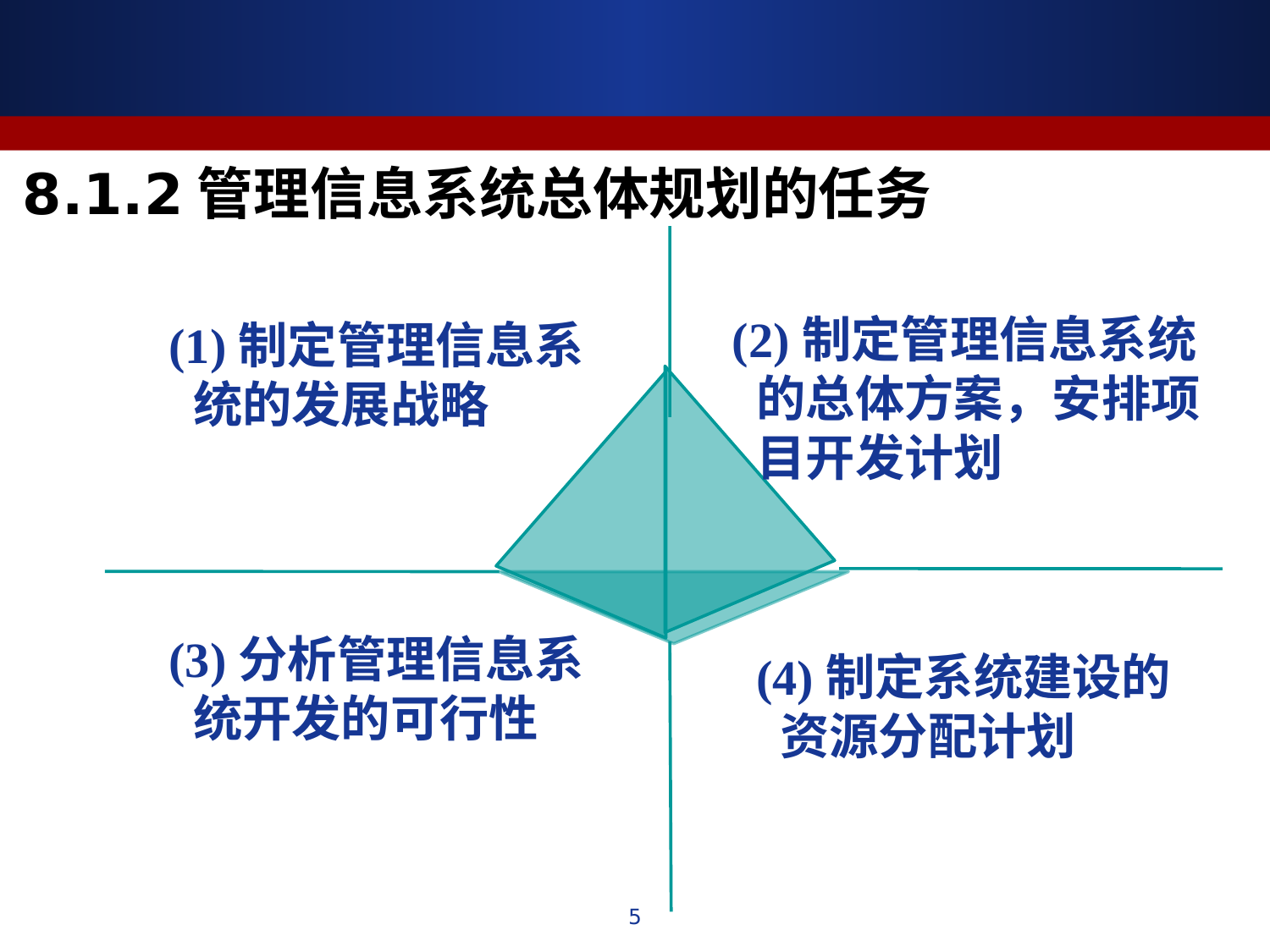

# 8.1.2管理信息系统总体规划的任务

(1)制定管理信息系统的发展战略
(2)制定管理信息系统的总体方案，安排项目开发计划

(3)分析管理信息系统开发的可行性

(4)制定系统建设的资源分配计划

5